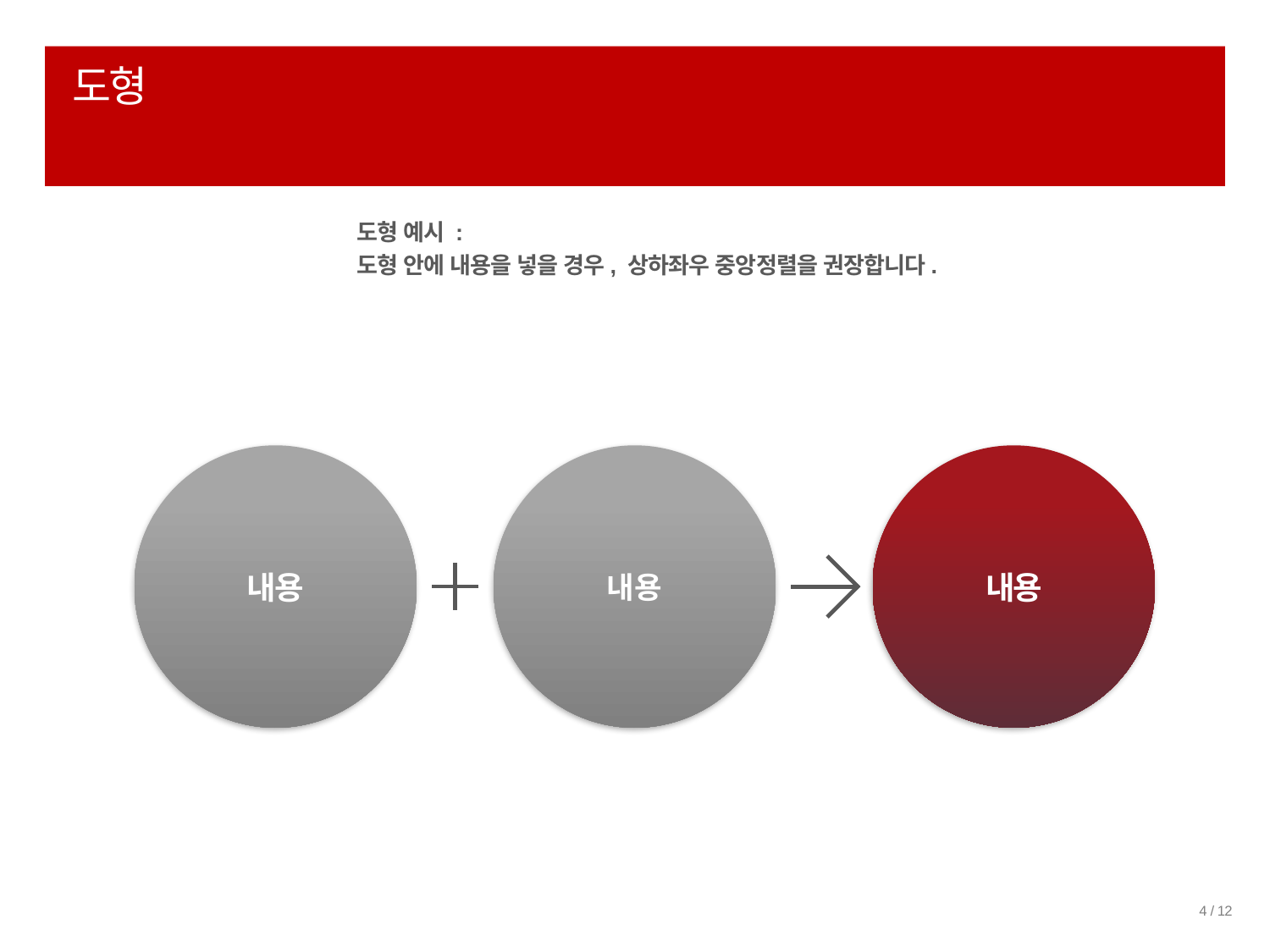

# 도형
도형 예시 :
도형 안에 내용을 넣을 경우, 상하좌우 중앙정렬을 권장합니다.
내용
내용
내용
4 / 12